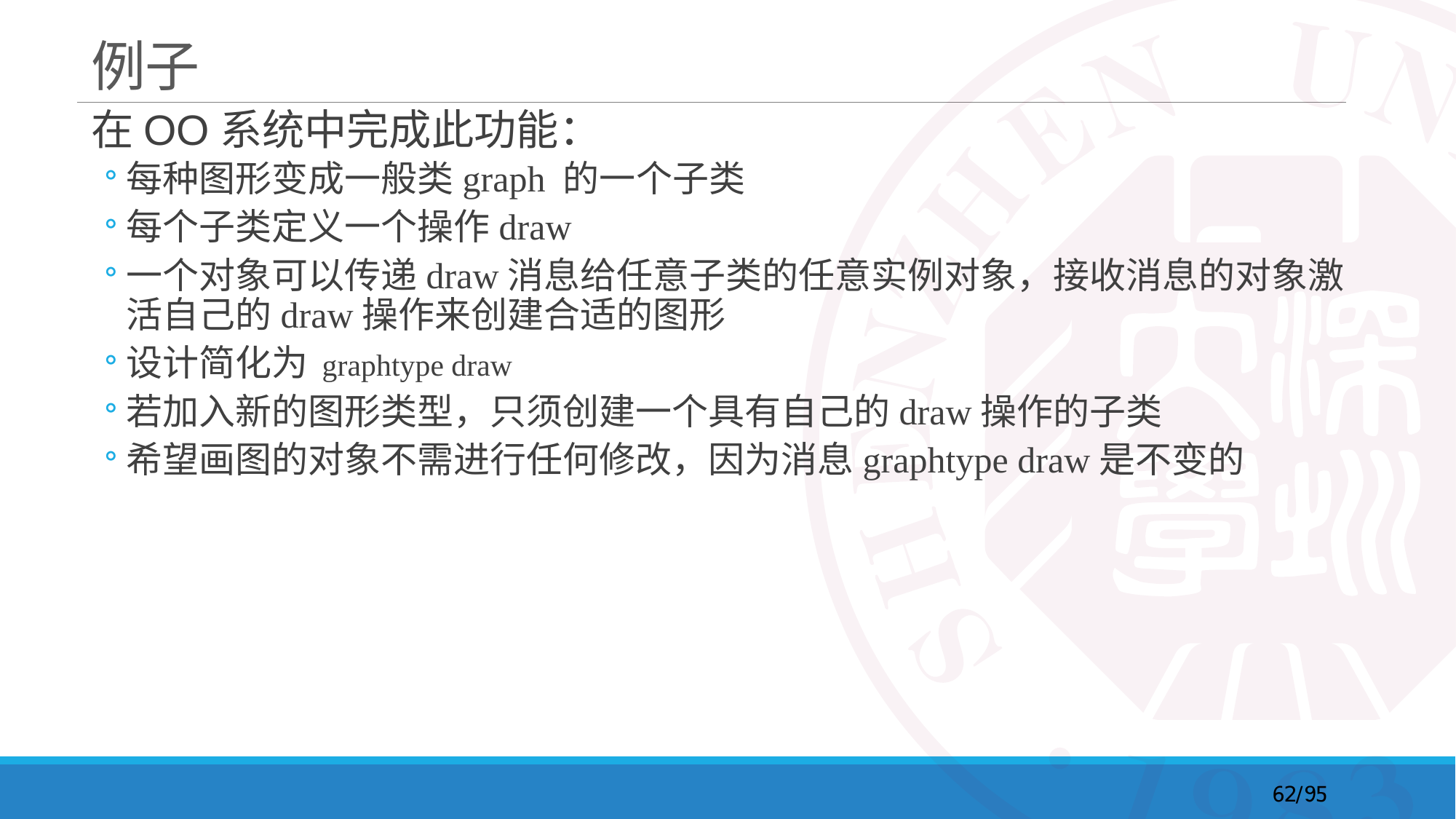

# 例子
在OO系统中完成此功能：
每种图形变成一般类graph 的一个子类
每个子类定义一个操作draw
一个对象可以传递draw消息给任意子类的任意实例对象，接收消息的对象激活自己的draw操作来创建合适的图形
设计简化为 graphtype draw
若加入新的图形类型，只须创建一个具有自己的draw操作的子类
希望画图的对象不需进行任何修改，因为消息graphtype draw是不变的
62/95